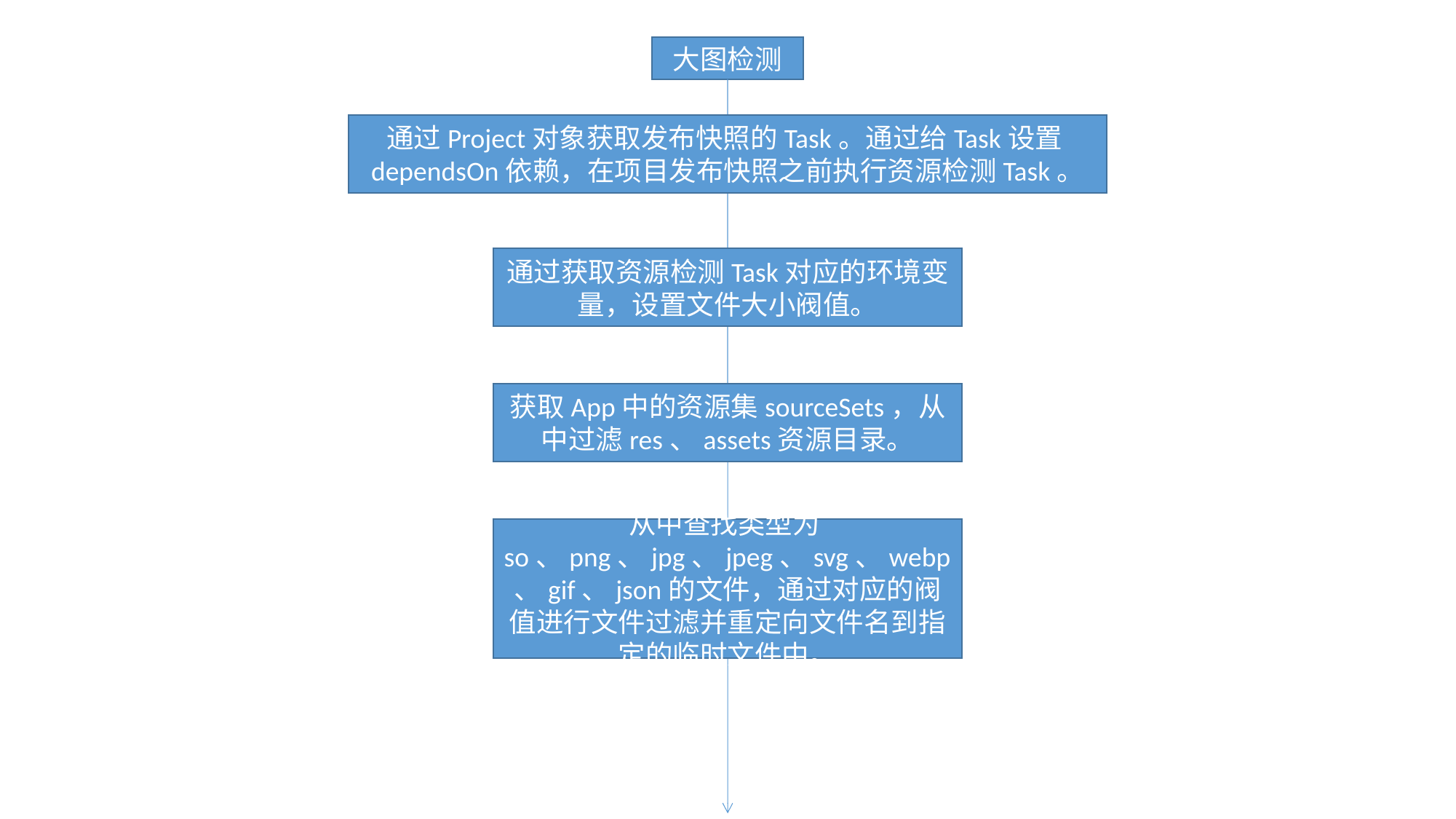

大图检测
通过Project对象获取发布快照的Task。通过给Task设置dependsOn依赖，在项目发布快照之前执行资源检测Task。
通过获取资源检测Task对应的环境变量，设置文件大小阀值。
获取App中的资源集sourceSets，从中过滤res、assets资源目录。
从中查找类型为so、png、jpg、jpeg、svg、webp、gif、json的文件，通过对应的阀值进行文件过滤并重定向文件名到指定的临时文件中。